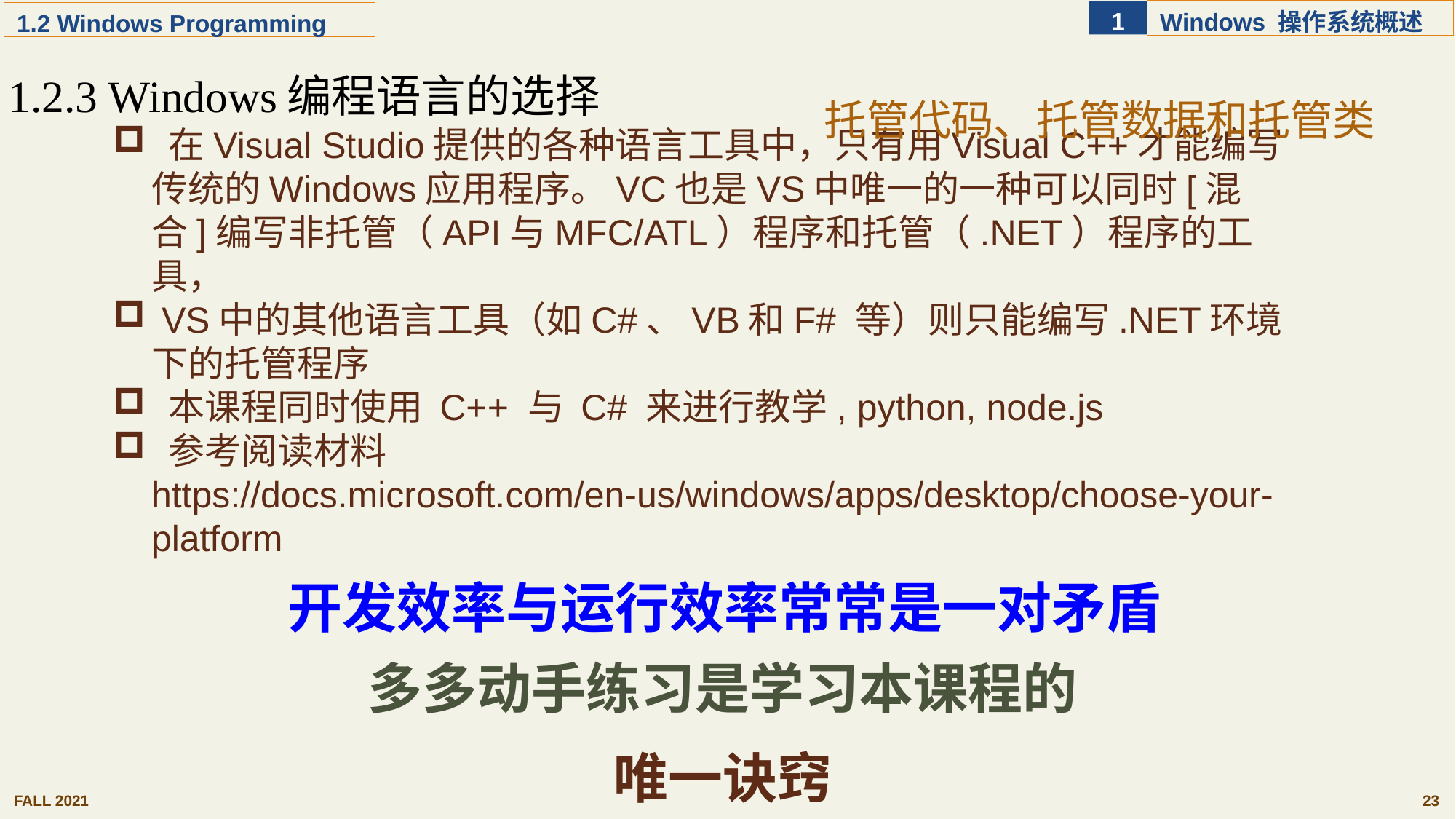

1.2.3 Windows编程语言的选择
托管代码、托管数据和托管类
 在Visual Studio提供的各种语言工具中，只有用Visual C++才能编写传统的Windows应用程序。VC也是VS中唯一的一种可以同时[混合]编写非托管（API与MFC/ATL）程序和托管（.NET）程序的工具，
 VS中的其他语言工具（如C#、VB和F# 等）则只能编写.NET环境下的托管程序
 本课程同时使用 C++ 与 C# 来进行教学, python, node.js
 参考阅读材料 https://docs.microsoft.com/en-us/windows/apps/desktop/choose-your-platform
开发效率与运行效率常常是一对矛盾
多多动手练习是学习本课程的
唯一诀窍